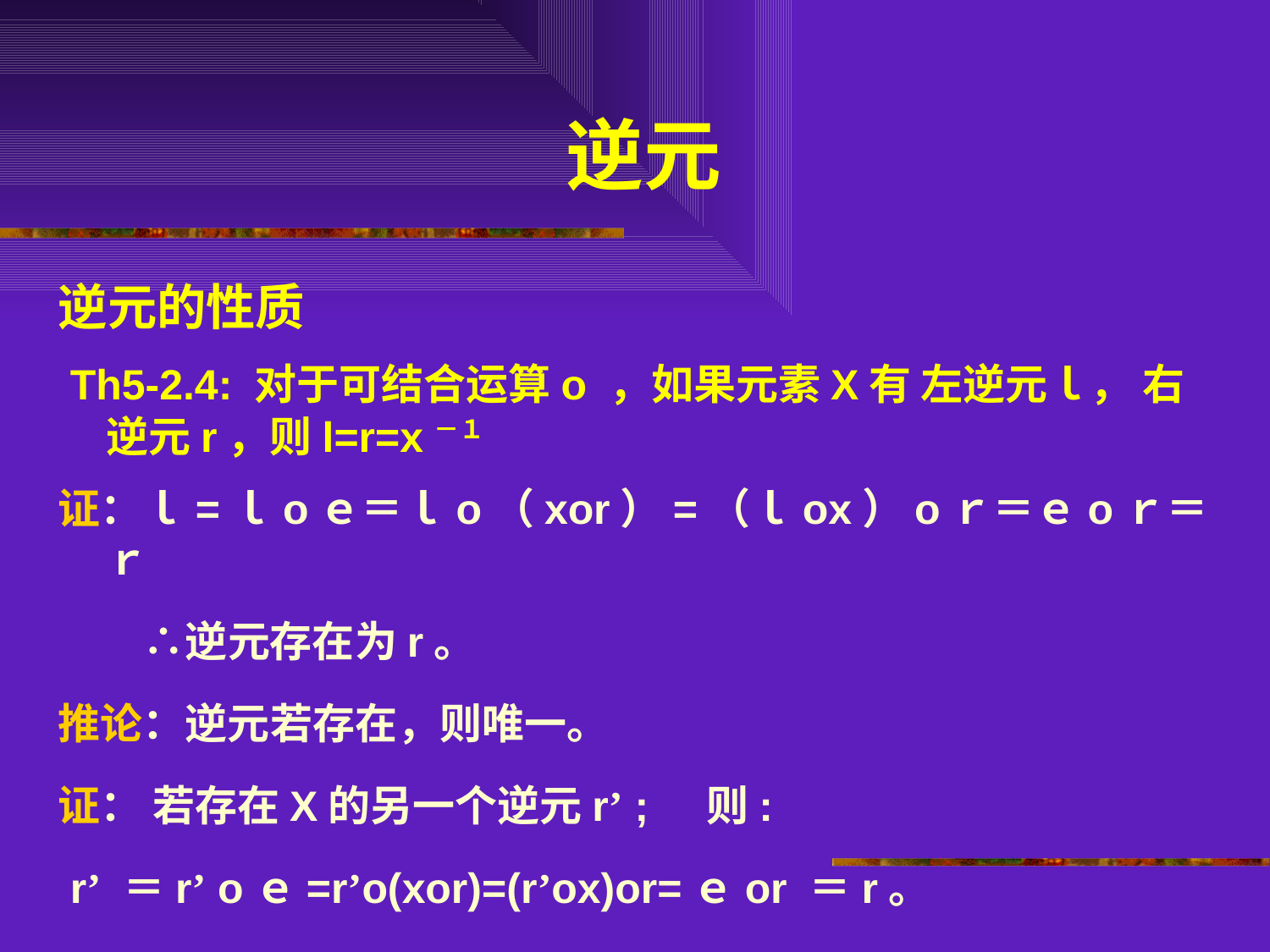

# 逆元
逆元的性质
 Th5-2.4: 对于可结合运算ο ，如果元素X有 左逆元ｌ， 右逆元r，则l=r=x－１
证：ｌ=ｌοｅ＝ｌο（xοr）=（ｌοx）οｒ＝ｅοｒ＝ｒ
　　∴逆元存在为r。
推论：逆元若存在，则唯一。
证： 若存在X的另一个逆元r’ ;    则:
 r’ ＝r’ οｅ=r’ο(xοr)=(r’οx)οr=ｅοr ＝r。